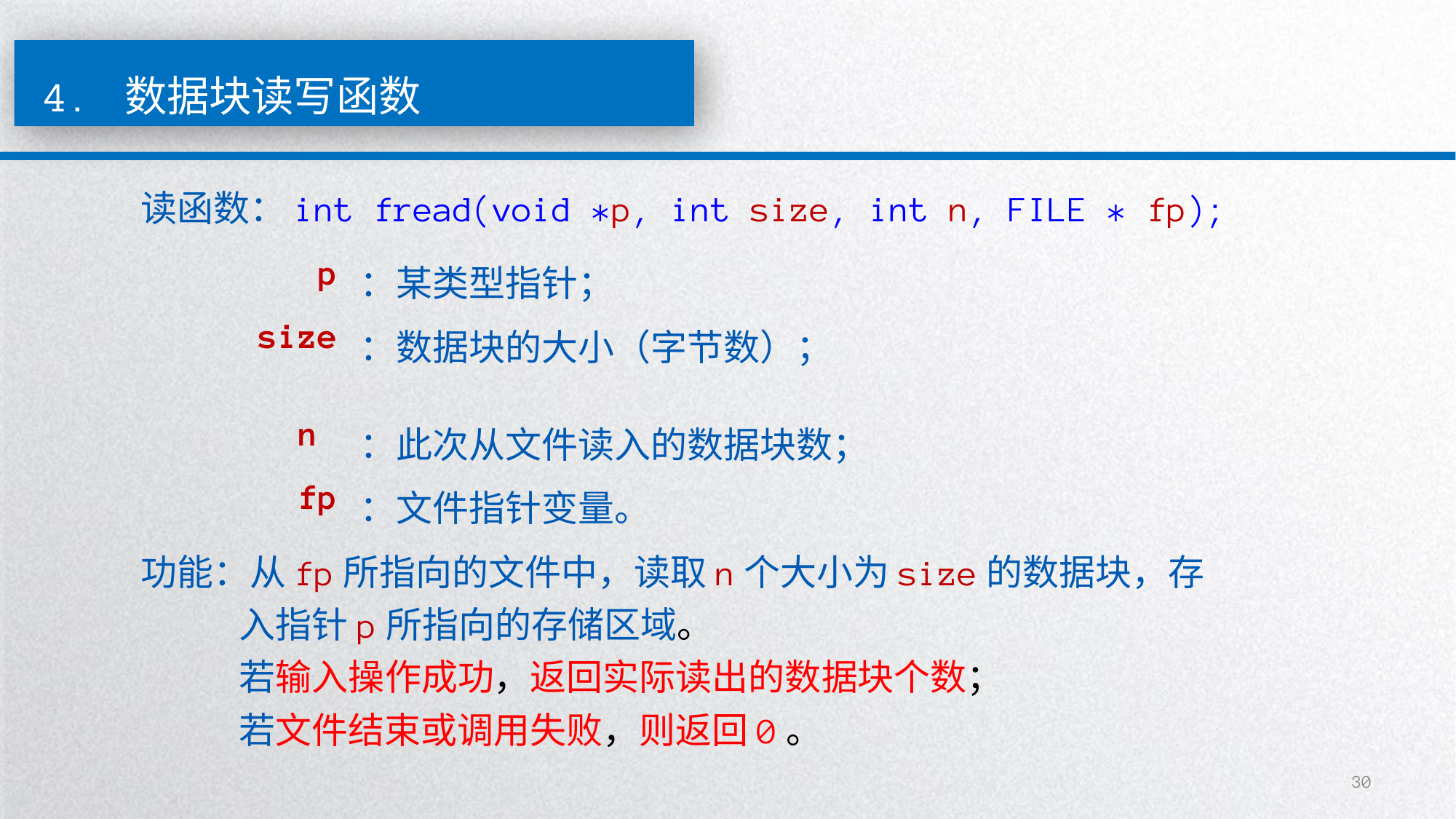

4. 数据块读写函数
读函数：int fread(void *p, int size, int n, FILE * fp);

功能：从fp所指向的文件中，读取n个大小为size的数据块，存
           入指针p所指向的存储区域。
           若输入操作成功，返回实际读出的数据块个数；
           若文件结束或调用失败，则返回0。
| p | ：某类型指针； |
| --- | --- |
| size | ：数据块的大小（字节数）； |
| n | ：此次从文件读入的数据块数； |
| fp | ：文件指针变量。 |
30